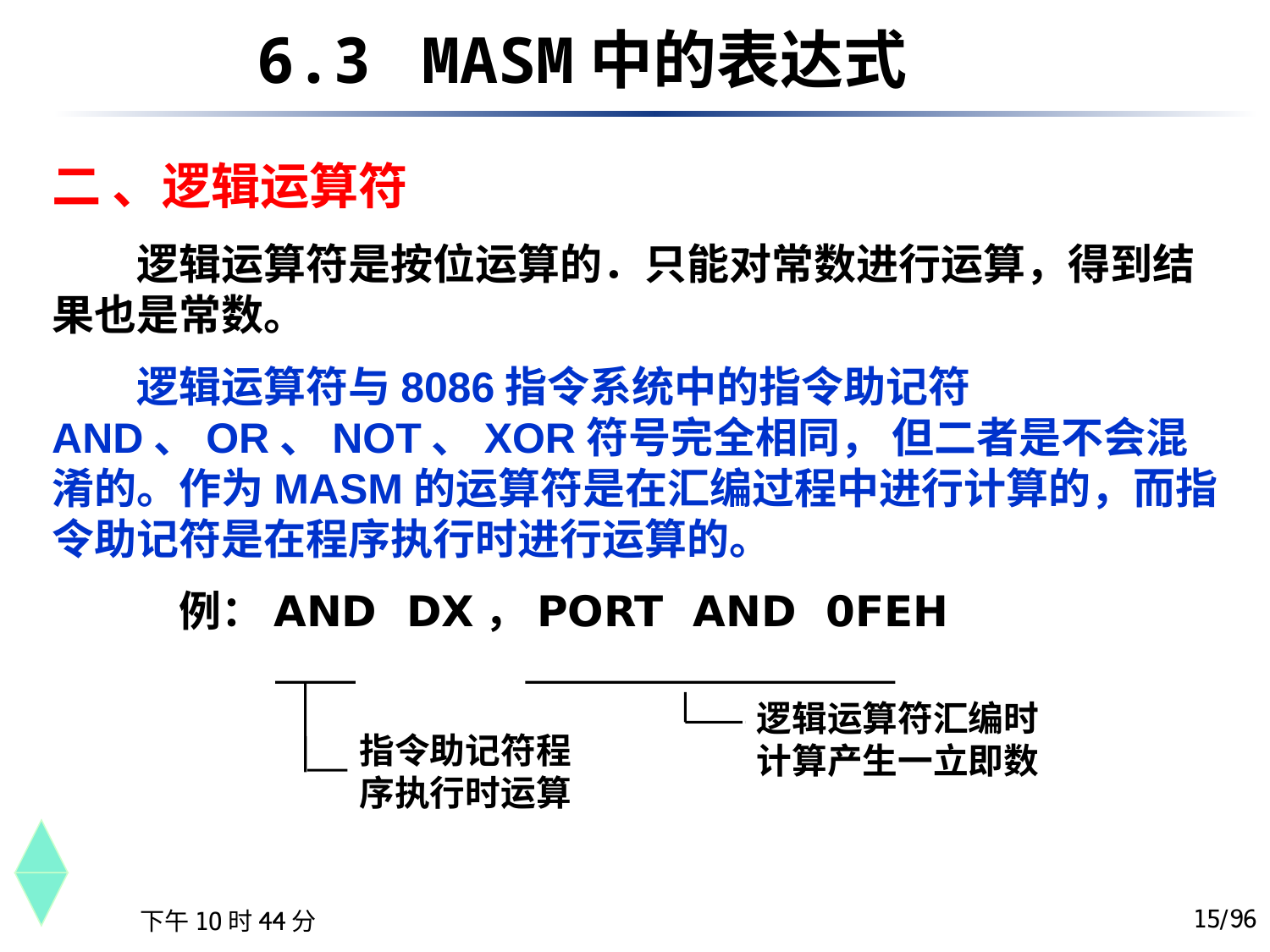

6.3	 MASM中的表达式
二 、逻辑运算符
　　逻辑运算符是按位运算的．只能对常数进行运算，得到结果也是常数。
　　逻辑运算符与8086指令系统中的指令助记符AND、OR、NOT、XOR符号完全相同， 但二者是不会混淆的。作为MASM的运算符是在汇编过程中进行计算的，而指令助记符是在程序执行时进行运算的。
	例：AND  DX，PORT  AND  0FEH

逻辑运算符汇编时
计算产生一立即数

指令助记符程
序执行时运算

15/96
下午10时44分